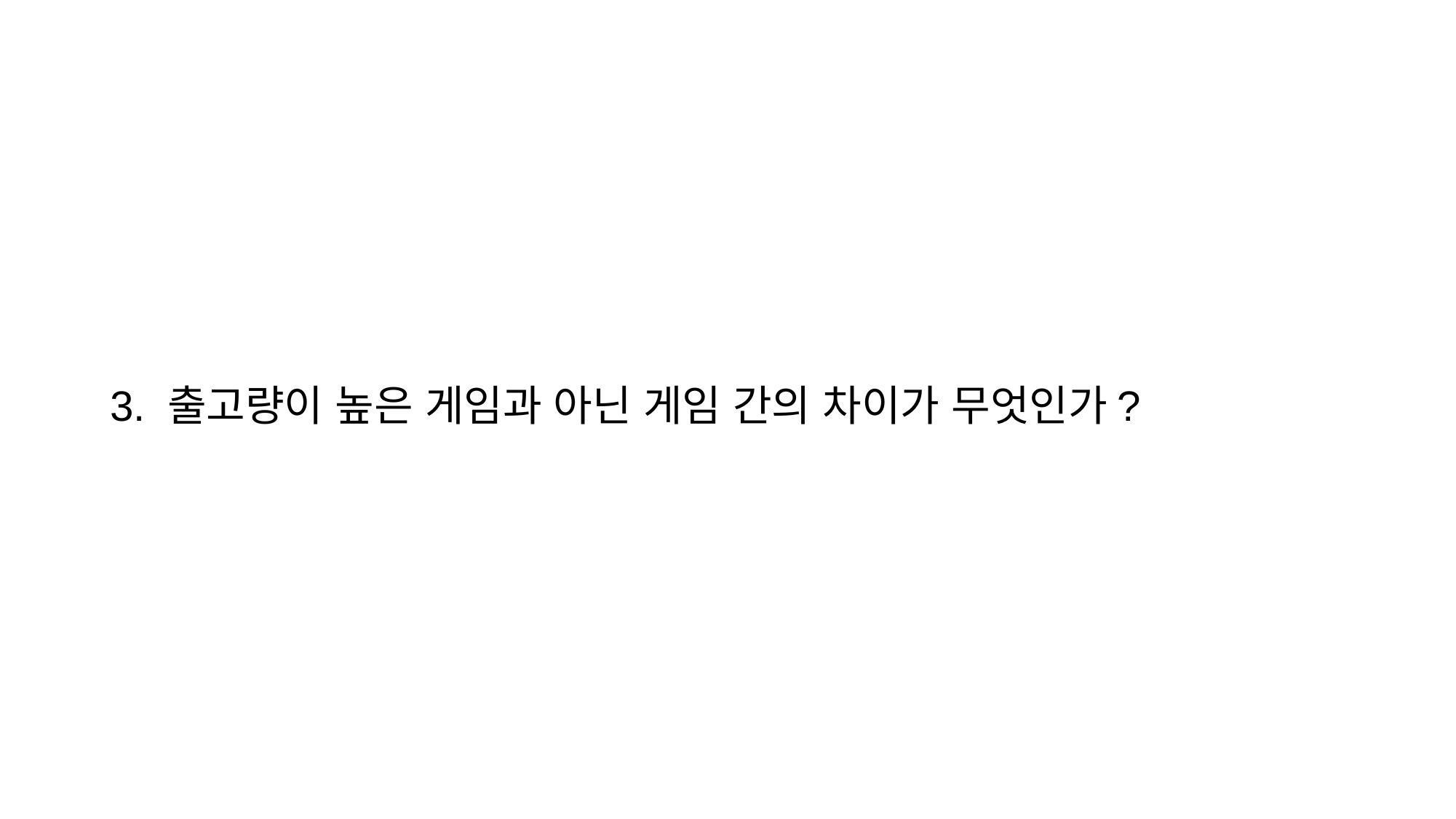

# 3. 출고량이 높은 게임과 아닌 게임 간의 차이가 무엇인가?